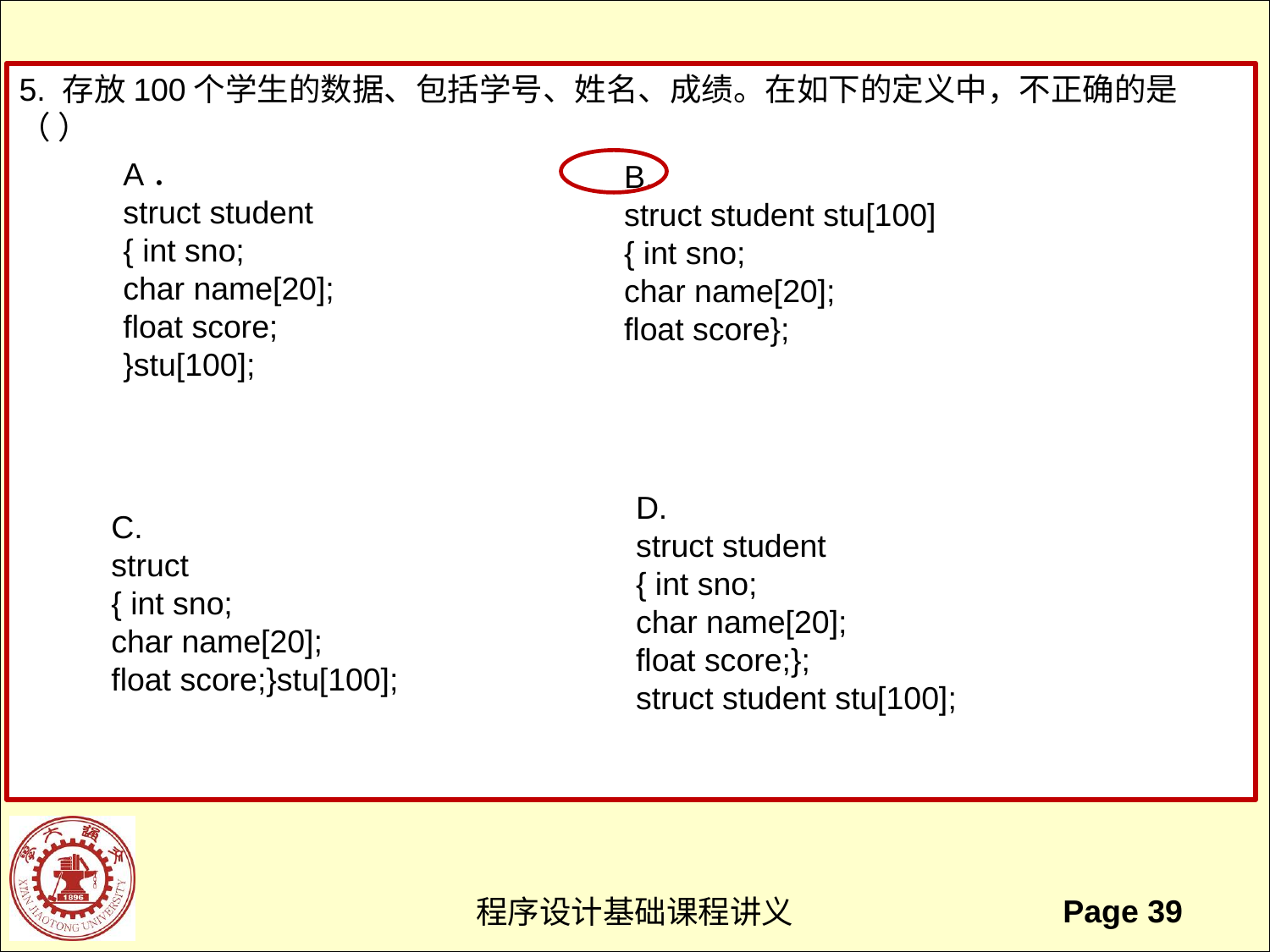

5. 存放100个学生的数据、包括学号、姓名、成绩。在如下的定义中，不正确的是（ ）

A．
struct student
{ int sno;
char name[20];
float score;
}stu[100];

B.
struct student stu[100]
{ int sno;
char name[20];
float score};

D.
struct student
{ int sno;
char name[20];
float score;};
struct student stu[100];
C.
struct
{ int sno;
char name[20];
float score;}stu[100];